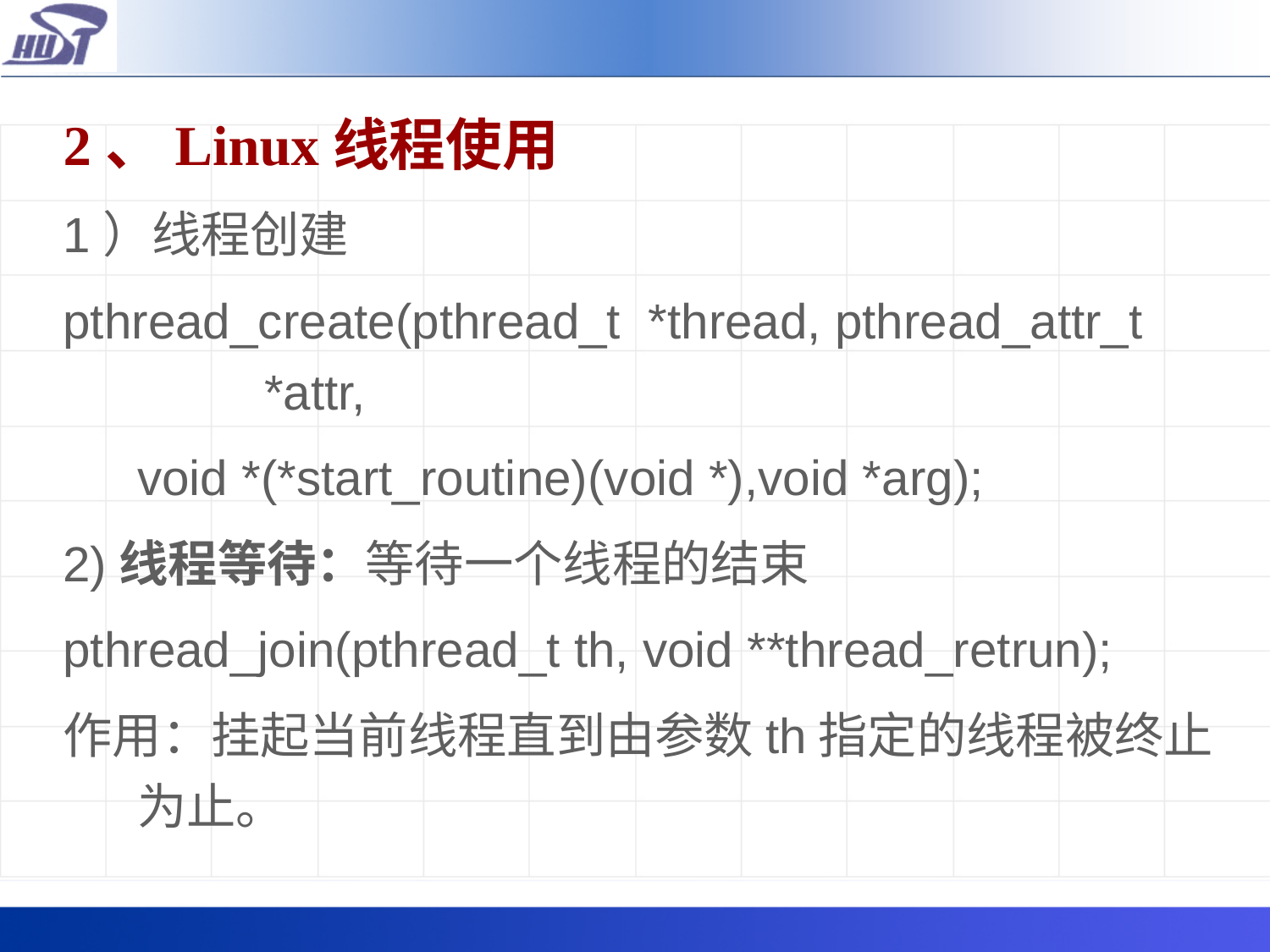

# 2、Linux线程使用
1）线程创建
pthread_create(pthread_t  *thread, pthread_attr_t		*attr,
	void *(*start_routine)(void *),void *arg);
2)线程等待：等待一个线程的结束
pthread_join(pthread_t th, void **thread_retrun);
作用：挂起当前线程直到由参数th指定的线程被终止为止。